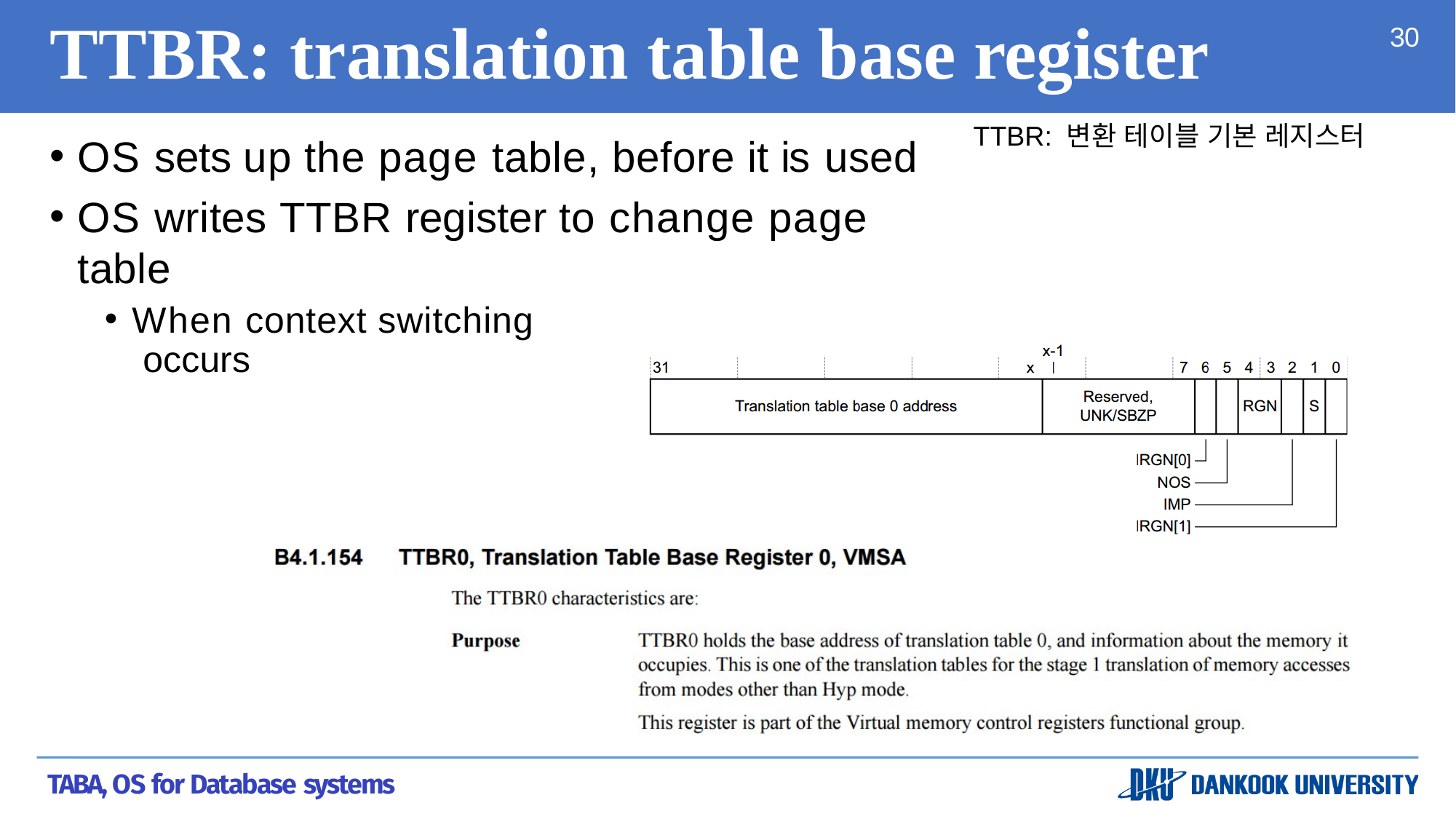

# TTBR: translation table base register
30
TTBR: 변환 테이블 기본 레지스터

OS sets up the page table, before it is used
OS writes TTBR register to change page table
When context switching  occurs

TABA, OS for Database systems